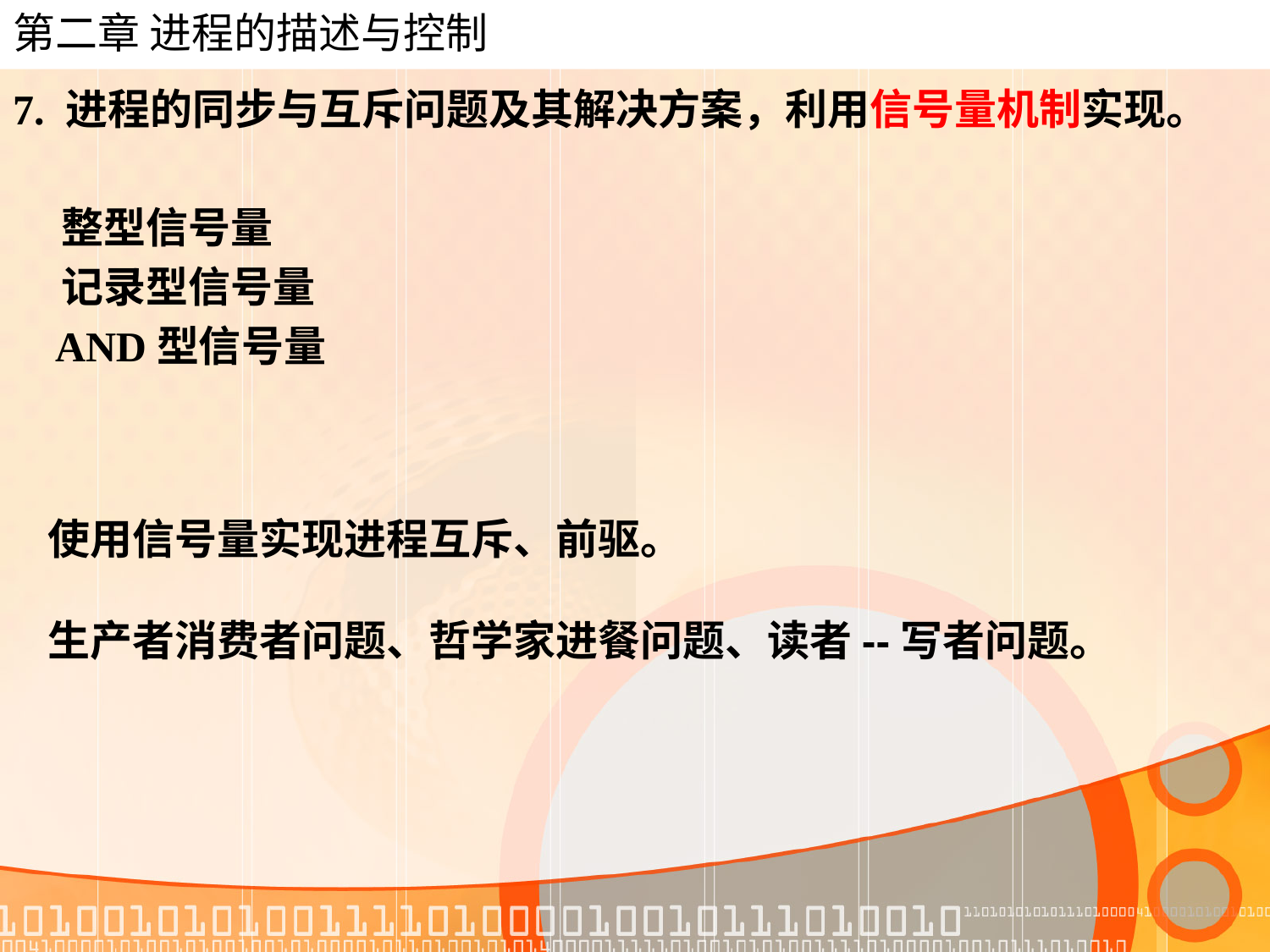

# 第二章 进程的描述与控制
7. 进程的同步与互斥问题及其解决方案，利用信号量机制实现。

    整型信号量
    记录型信号量
    AND型信号量
使用信号量实现进程互斥、前驱。

生产者消费者问题、哲学家进餐问题、读者--写者问题。